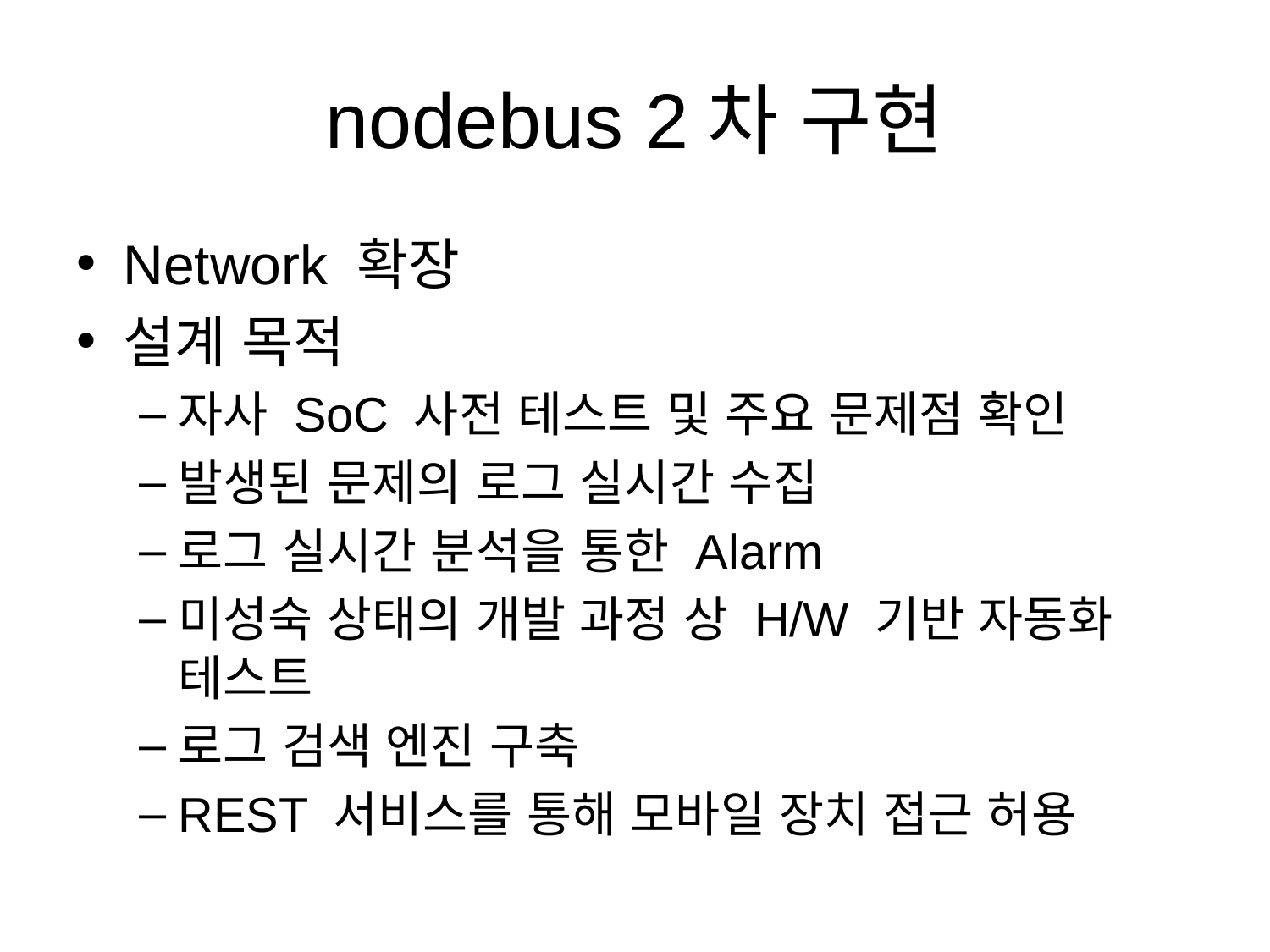

# nodebus 2차 구현
Network 확장
설계 목적
자사 SoC 사전 테스트 및 주요 문제점 확인
발생된 문제의 로그 실시간 수집
로그 실시간 분석을 통한 Alarm
미성숙 상태의 개발 과정 상 H/W 기반 자동화 테스트
로그 검색 엔진 구축
REST 서비스를 통해 모바일 장치 접근 허용